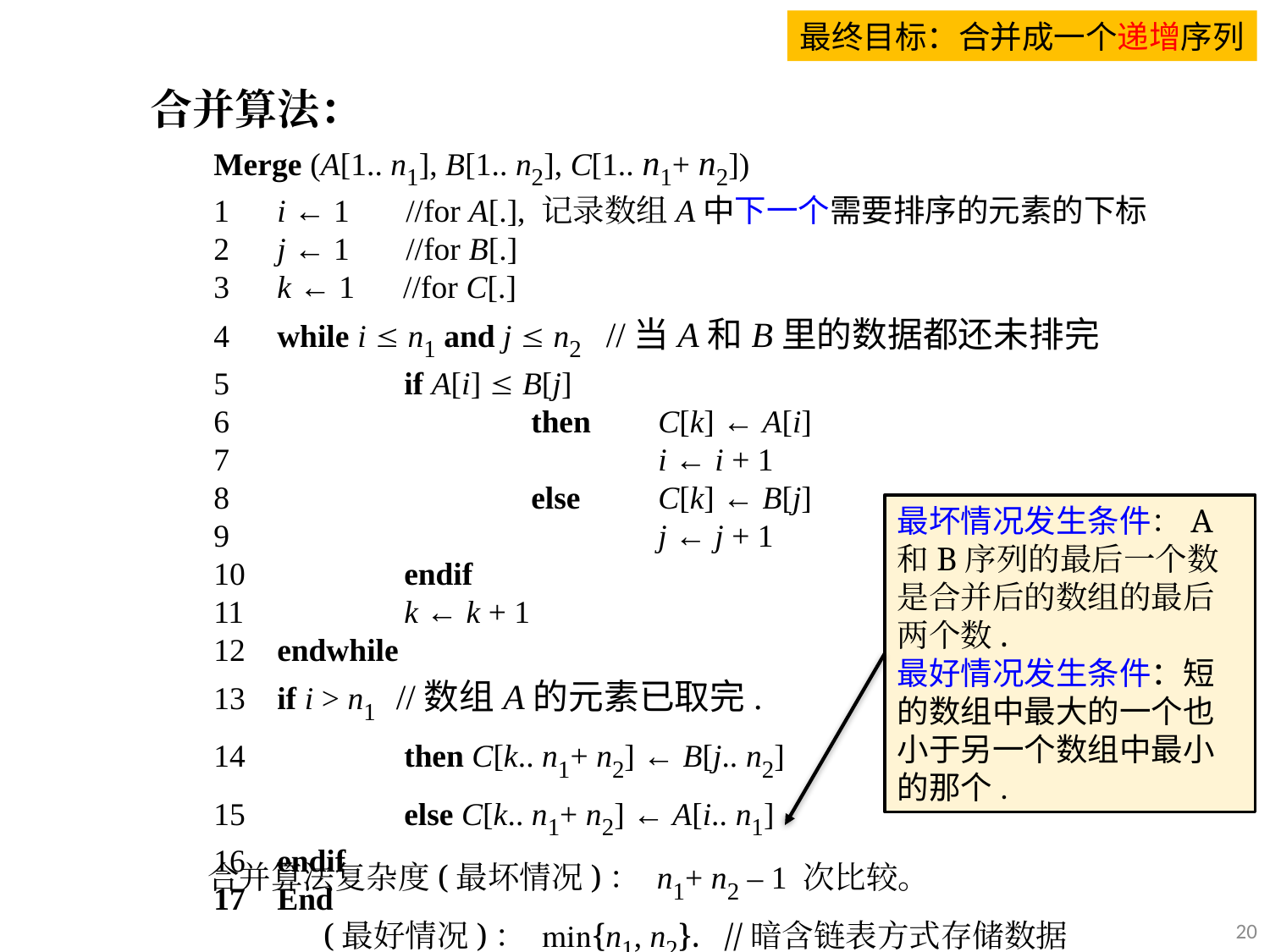

最终目标：合并成一个递增序列
合并算法：
Merge (A[1.. n1], B[1.. n2], C[1.. n1+ n2])
1	i ← 1       //for A[.], 记录数组A中下一个需要排序的元素的下标
2	j ← 1       //for B[.]
3	k ← 1      //for C[.]
4	while i ≤ n1 and j ≤ n2    //当A和B里的数据都还未排完
5	 	if A[i] ≤ B[j]
6 			then	C[k] ← A[i]
7				i ← i + 1
8			else  	C[k] ← B[j]
9				j ← j + 1
10		endif
11		k ← k + 1
12	endwhile
13	if i > n1    //数组A的元素已取完.
14		then C[k.. n1+ n2] ← B[j.. n2]
15 		else C[k.. n1+ n2] ← A[i.. n1]
16	endif
End

最坏情况发生条件：A和B序列的最后一个数是合并后的数组的最后两个数.
最好情况发生条件：短的数组中最大的一个也小于另一个数组中最小的那个.
合并算法复杂度(最坏情况)： n1+ n2 – 1 次比较。
              (最好情况)： min{n1, n2}.   //暗含链表方式存储数据
20